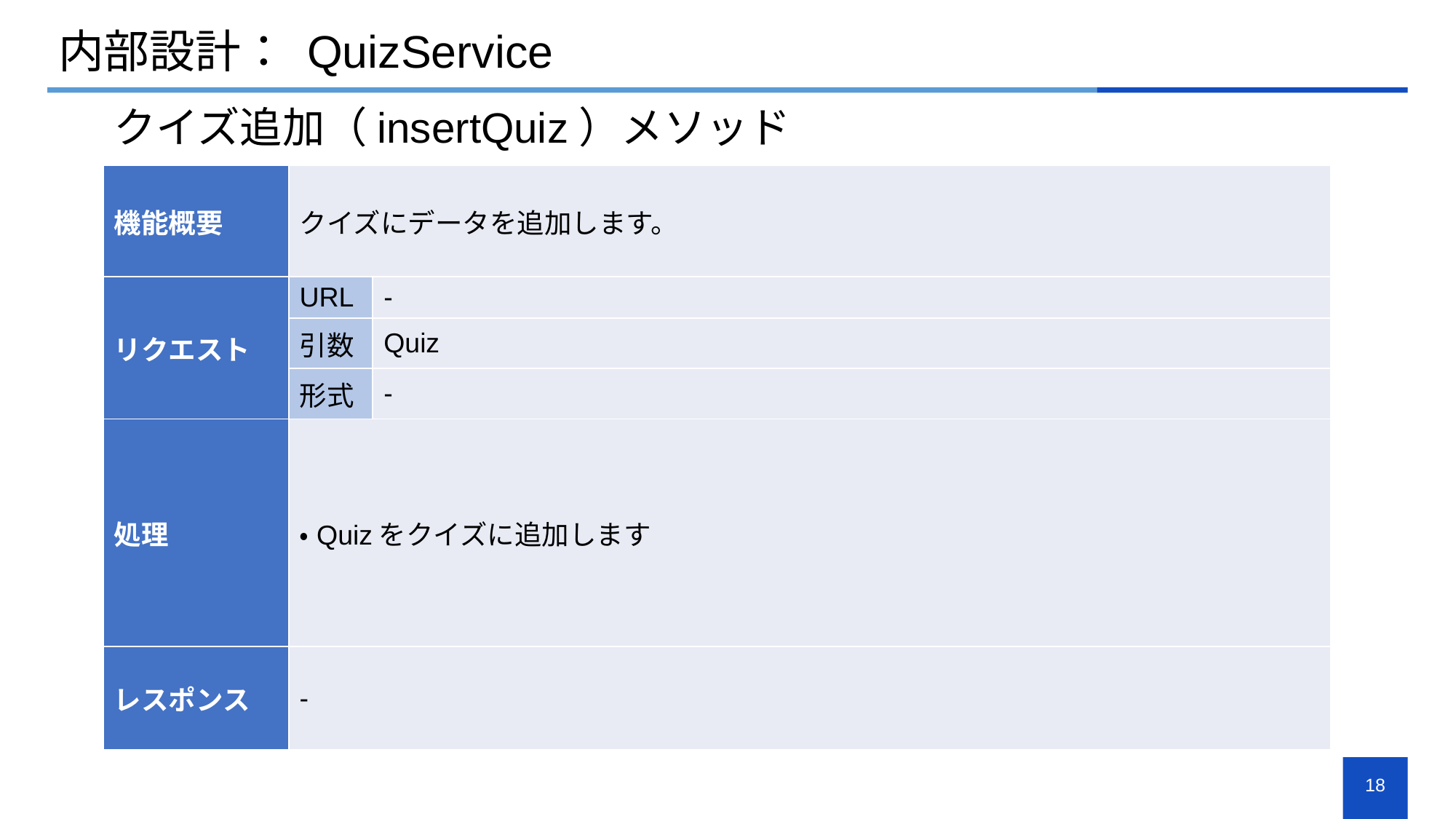

# 内部設計： QuizService
クイズ追加（insertQuiz）メソッド
| 機能概要 | クイズにデータを追加します。 |  |
| --- | --- | --- |
| リクエスト | URL | - |
|  | 引数 | Quiz |
|  | 形式 | - |
| 処理 | ・Quizをクイズに追加します |  |
| レスポンス | - |  |
18